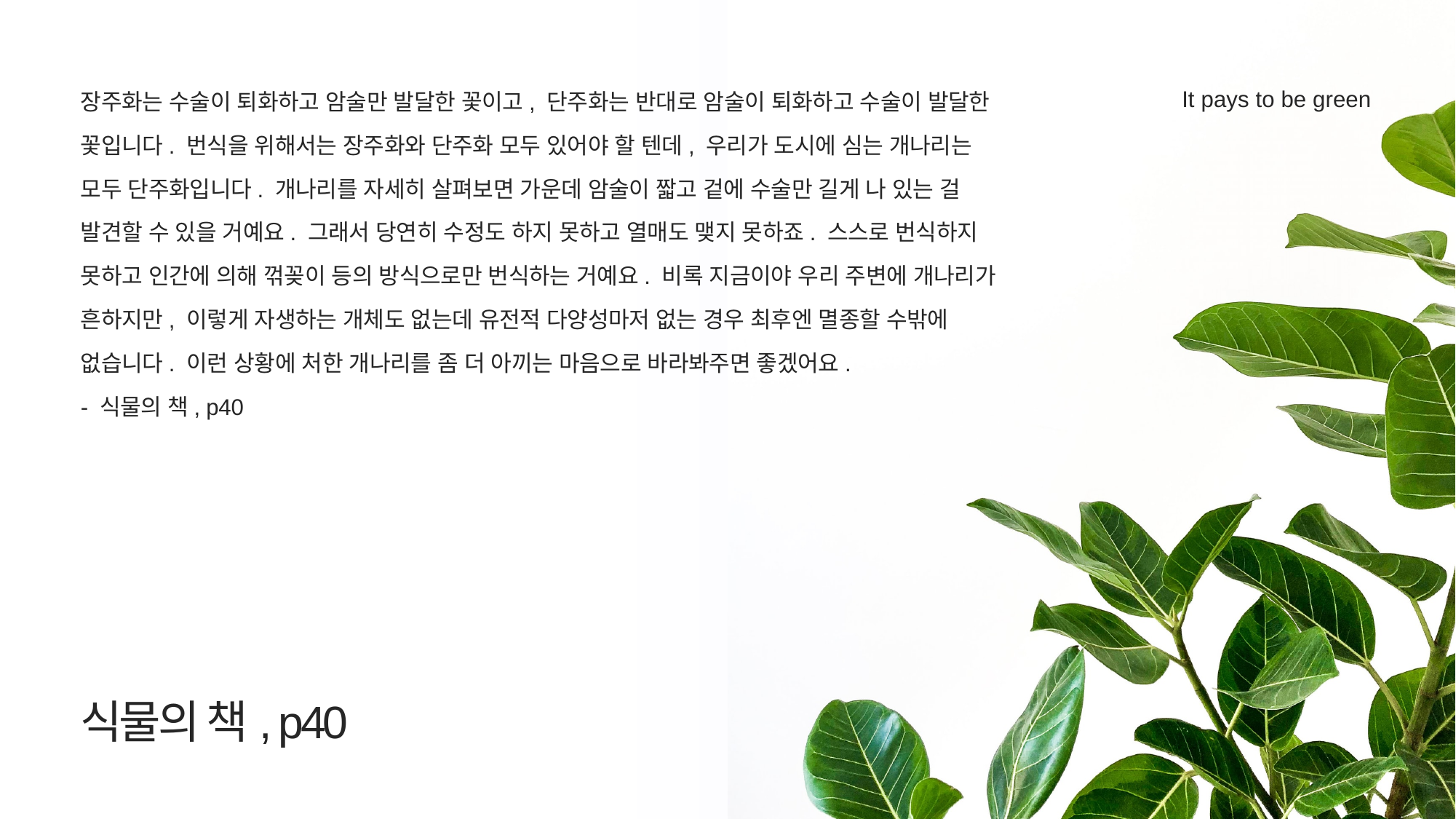

장주화는 수술이 퇴화하고 암술만 발달한 꽃이고, 단주화는 반대로 암술이 퇴화하고 수술이 발달한 꽃입니다. 번식을 위해서는 장주화와 단주화 모두 있어야 할 텐데, 우리가 도시에 심는 개나리는 모두 단주화입니다. 개나리를 자세히 살펴보면 가운데 암술이 짧고 겉에 수술만 길게 나 있는 걸 발견할 수 있을 거예요. 그래서 당연히 수정도 하지 못하고 열매도 맺지 못하죠. 스스로 번식하지 못하고 인간에 의해 꺾꽂이 등의 방식으로만 번식하는 거예요. 비록 지금이야 우리 주변에 개나리가 흔하지만, 이렇게 자생하는 개체도 없는데 유전적 다양성마저 없는 경우 최후엔 멸종할 수밖에 없습니다. 이런 상황에 처한 개나리를 좀 더 아끼는 마음으로 바라봐주면 좋겠어요.
- 식물의 책, p40
It pays to be green
식물의 책, p40